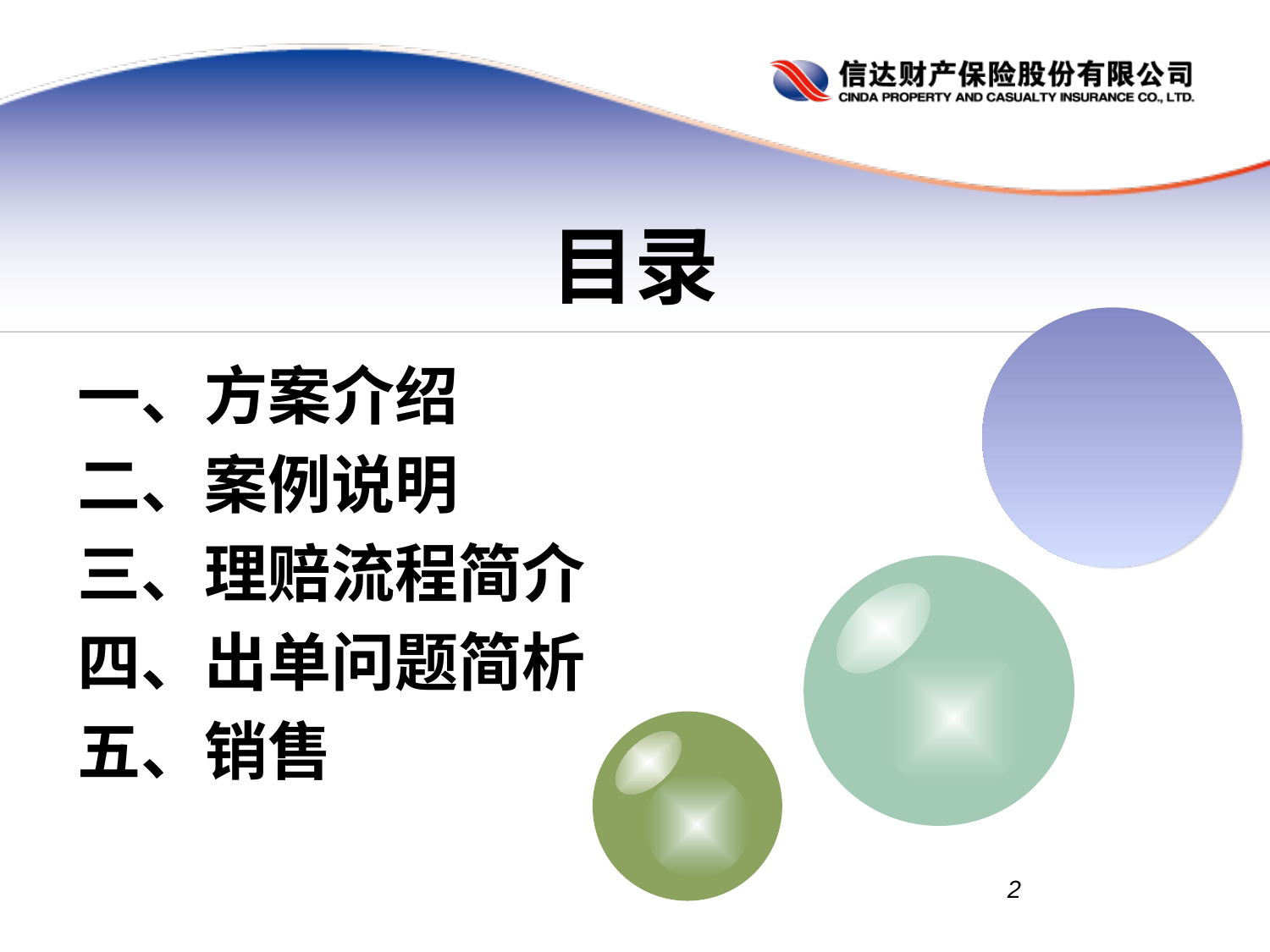

目录

一、方案介绍
二、案例说明
三、理赔流程简介
四、出单问题简析
五、销售

2